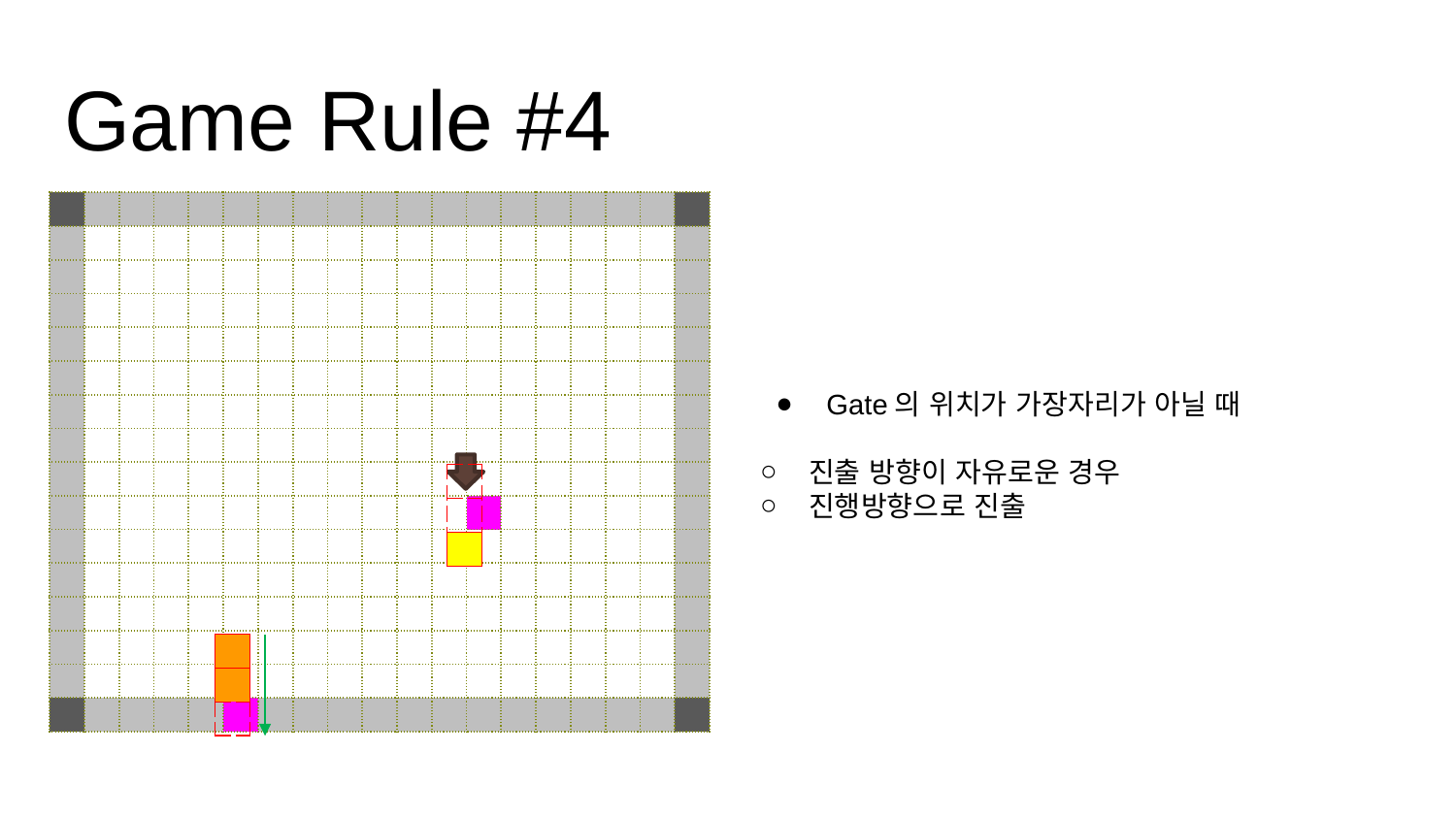

# Game Rule #4
|  |  |  |  |  |  |  |  |  |  |  |  |  |  |  |  |  |  |  |
| --- | --- | --- | --- | --- | --- | --- | --- | --- | --- | --- | --- | --- | --- | --- | --- | --- | --- | --- |
|  |  |  |  |  |  |  |  |  |  |  |  |  |  |  |  |  |  |  |
|  |  |  |  |  |  |  |  |  |  |  |  |  |  |  |  |  |  |  |
|  |  |  |  |  |  |  |  |  |  |  |  |  |  |  |  |  |  |  |
|  |  |  |  |  |  |  |  |  |  |  |  |  |  |  |  |  |  |  |
|  |  |  |  |  |  |  |  |  |  |  |  |  |  |  |  |  |  |  |
|  |  |  |  |  |  |  |  |  |  |  |  |  |  |  |  |  |  |  |
|  |  |  |  |  |  |  |  |  |  |  |  |  |  |  |  |  |  |  |
|  |  |  |  |  |  |  |  |  |  |  |  |  |  |  |  |  |  |  |
|  |  |  |  |  |  |  |  |  |  |  |  |  |  |  |  |  |  |  |
|  |  |  |  |  |  |  |  |  |  |  |  |  |  |  |  |  |  |  |
|  |  |  |  |  |  |  |  |  |  |  |  |  |  |  |  |  |  |  |
|  |  |  |  |  |  |  |  |  |  |  |  |  |  |  |  |  |  |  |
|  |  |  |  |  |  |  |  |  |  |  |  |  |  |  |  |  |  |  |
|  |  |  |  |  |  |  |  |  |  |  |  |  |  |  |  |  |  |  |
|  |  |  |  |  |  |  |  |  |  |  |  |  |  |  |  |  |  |  |
Gate의 위치가 가장자리가 아닐 때
진출 방향이 자유로운 경우
진행방향으로 진출

|  |
| --- |
|  |
|  |
|  |
| --- |
|  |
|  |